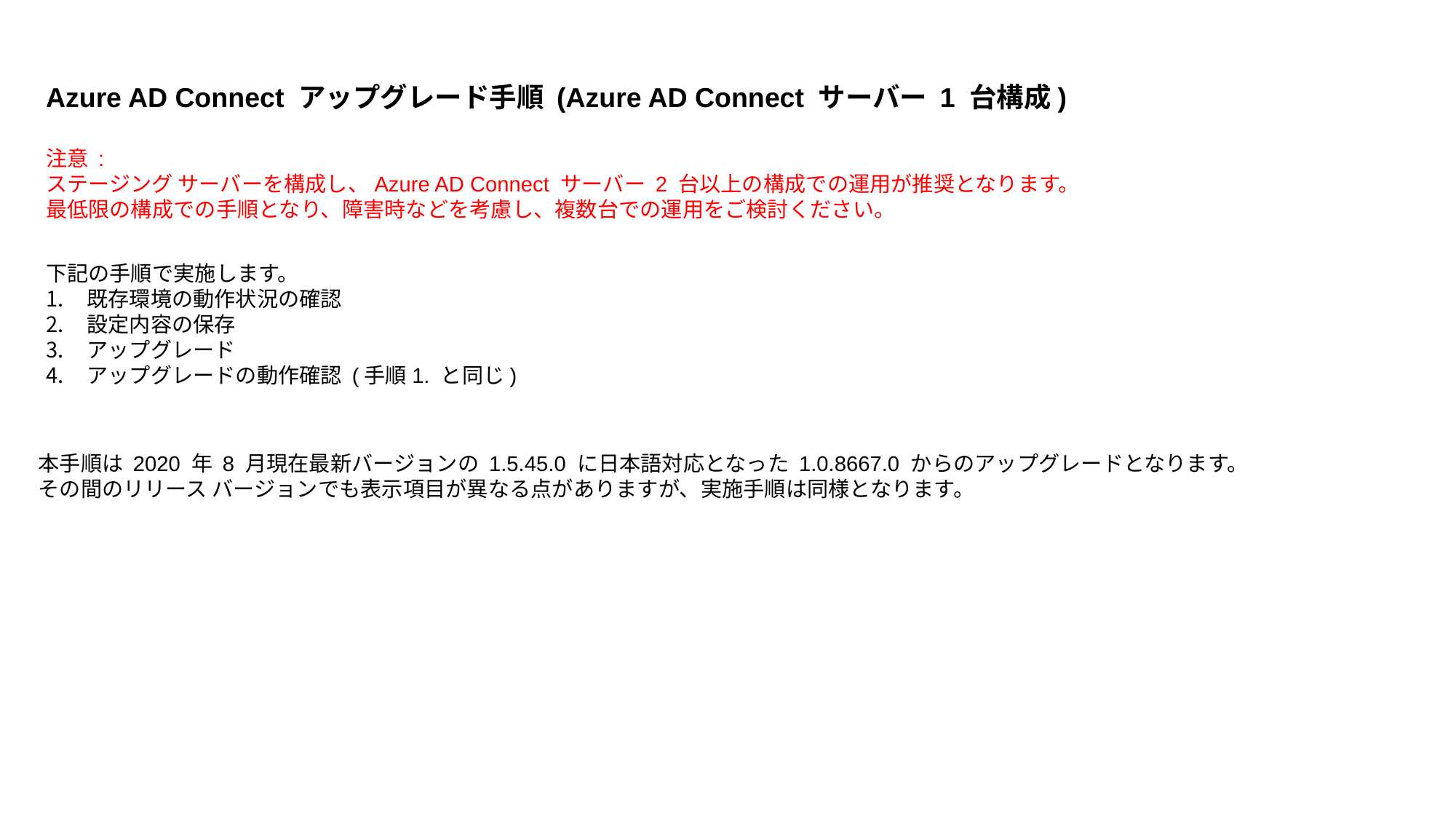

Azure AD Connect アップグレード手順 (Azure AD Connect サーバー 1 台構成)

注意 :
ステージング サーバーを構成し、Azure AD Connect サーバー 2 台以上の構成での運用が推奨となります。
最低限の構成での手順となり、障害時などを考慮し、複数台での運用をご検討ください。
下記の手順で実施します。
既存環境の動作状況の確認
設定内容の保存
アップグレード
アップグレードの動作確認 (手順1. と同じ)
本手順は 2020 年 8 月現在最新バージョンの 1.5.45.0 に日本語対応となった 1.0.8667.0 からのアップグレードとなります。
その間のリリース バージョンでも表示項目が異なる点がありますが、実施手順は同様となります。